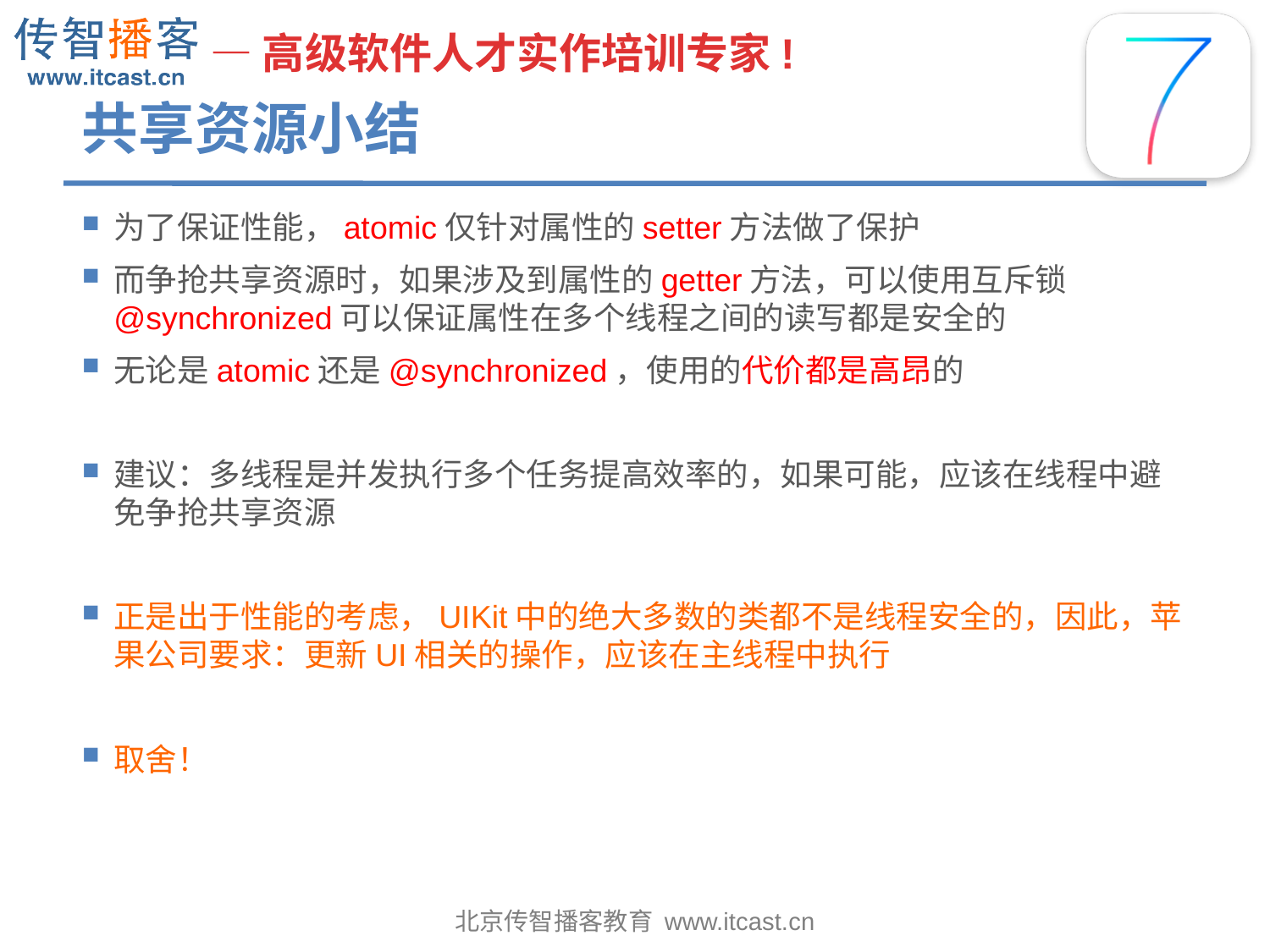

# 共享资源小结
为了保证性能，atomic仅针对属性的setter方法做了保护
而争抢共享资源时，如果涉及到属性的getter方法，可以使用互斥锁@synchronized可以保证属性在多个线程之间的读写都是安全的
无论是atomic还是@synchronized，使用的代价都是高昂的

建议：多线程是并发执行多个任务提高效率的，如果可能，应该在线程中避免争抢共享资源

正是出于性能的考虑，UIKit中的绝大多数的类都不是线程安全的，因此，苹果公司要求：更新UI相关的操作，应该在主线程中执行

取舍！